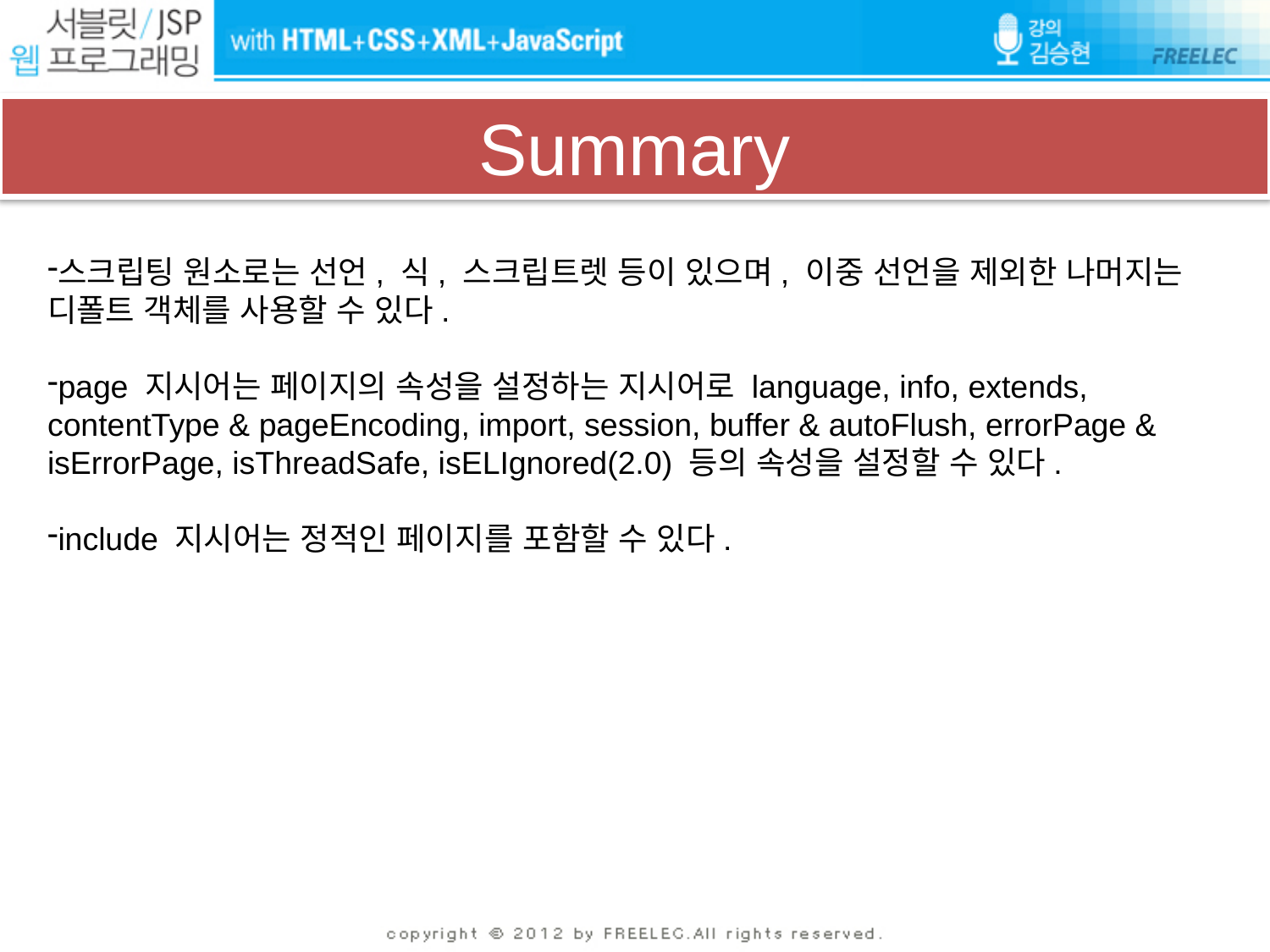

# Summary
스크립팅 원소로는 선언, 식, 스크립트렛 등이 있으며, 이중 선언을 제외한 나머지는 디폴트 객체를 사용할 수 있다.

page 지시어는 페이지의 속성을 설정하는 지시어로 language, info, extends, contentType & pageEncoding, import, session, buffer & autoFlush, errorPage & isErrorPage, isThreadSafe, isELIgnored(2.0) 등의 속성을 설정할 수 있다.

include 지시어는 정적인 페이지를 포함할 수 있다.